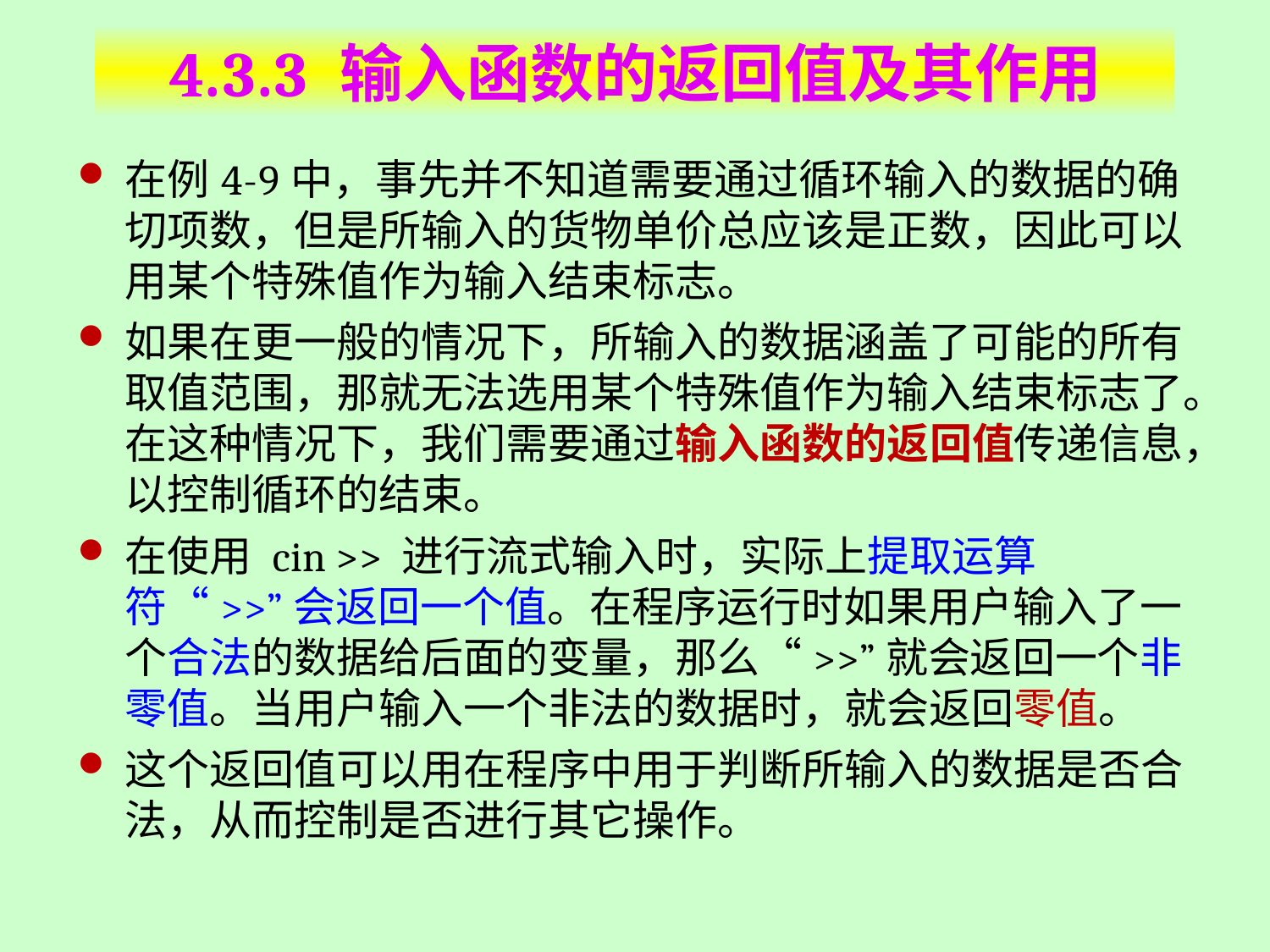

# 4.3.3 输入函数的返回值及其作用
在例4-9中，事先并不知道需要通过循环输入的数据的确切项数，但是所输入的货物单价总应该是正数，因此可以用某个特殊值作为输入结束标志。
如果在更一般的情况下，所输入的数据涵盖了可能的所有取值范围，那就无法选用某个特殊值作为输入结束标志了。在这种情况下，我们需要通过输入函数的返回值传递信息，以控制循环的结束。
在使用 cin >> 进行流式输入时，实际上提取运算符“>>”会返回一个值。在程序运行时如果用户输入了一个合法的数据给后面的变量，那么“>>”就会返回一个非零值。当用户输入一个非法的数据时，就会返回零值。
这个返回值可以用在程序中用于判断所输入的数据是否合法，从而控制是否进行其它操作。
63